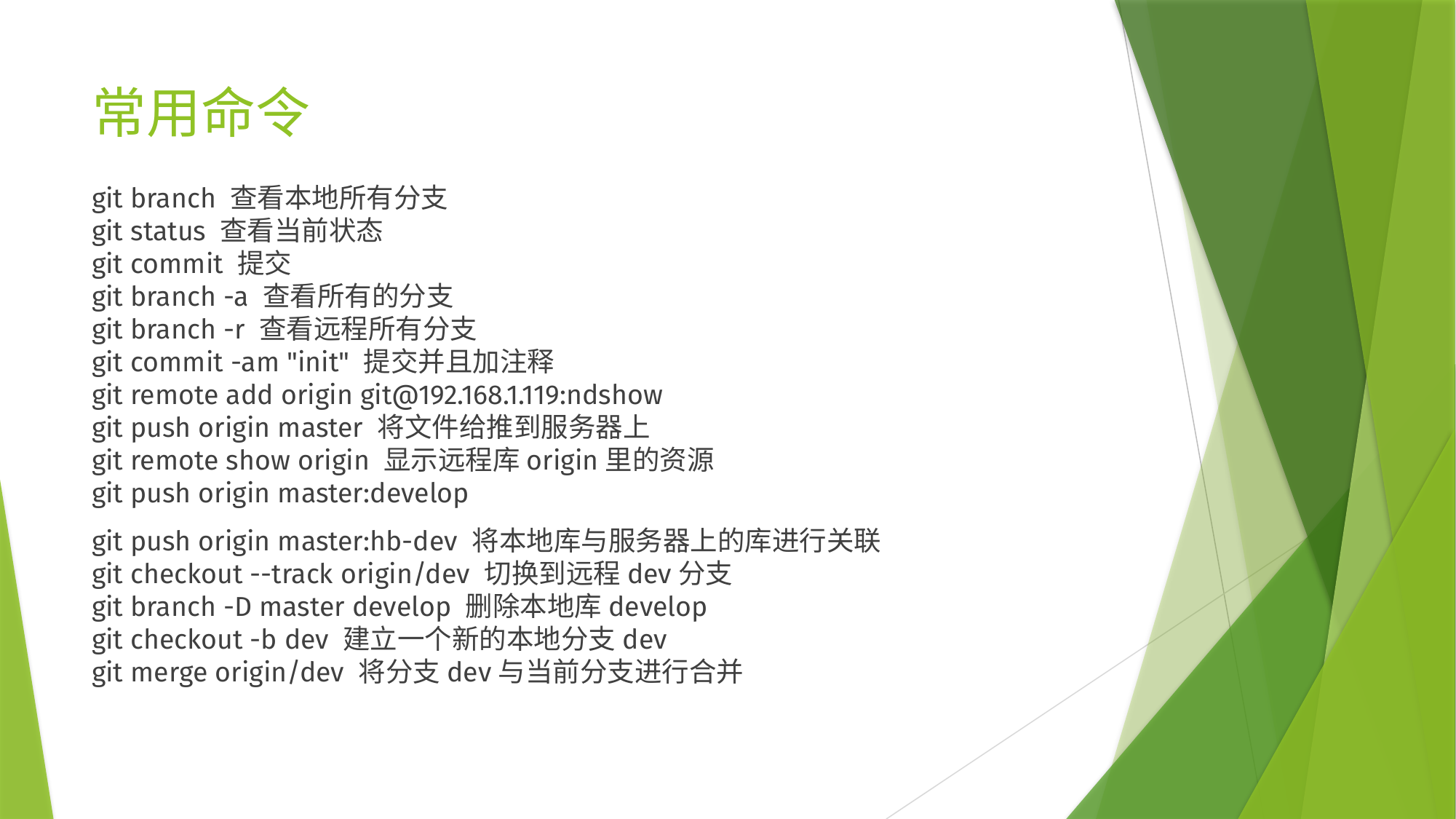

# 常用命令
git branch 查看本地所有分支
git status 查看当前状态 
git commit 提交 
git branch -a 查看所有的分支
git branch -r 查看远程所有分支
git commit -am "init" 提交并且加注释 
git remote add origin git@192.168.1.119:ndshow
git push origin master 将文件给推到服务器上 
git remote show origin 显示远程库origin里的资源 
git push origin master:develop
git push origin master:hb-dev 将本地库与服务器上的库进行关联 
git checkout --track origin/dev 切换到远程dev分支
git branch -D master develop 删除本地库develop
git checkout -b dev 建立一个新的本地分支dev
git merge origin/dev 将分支dev与当前分支进行合并